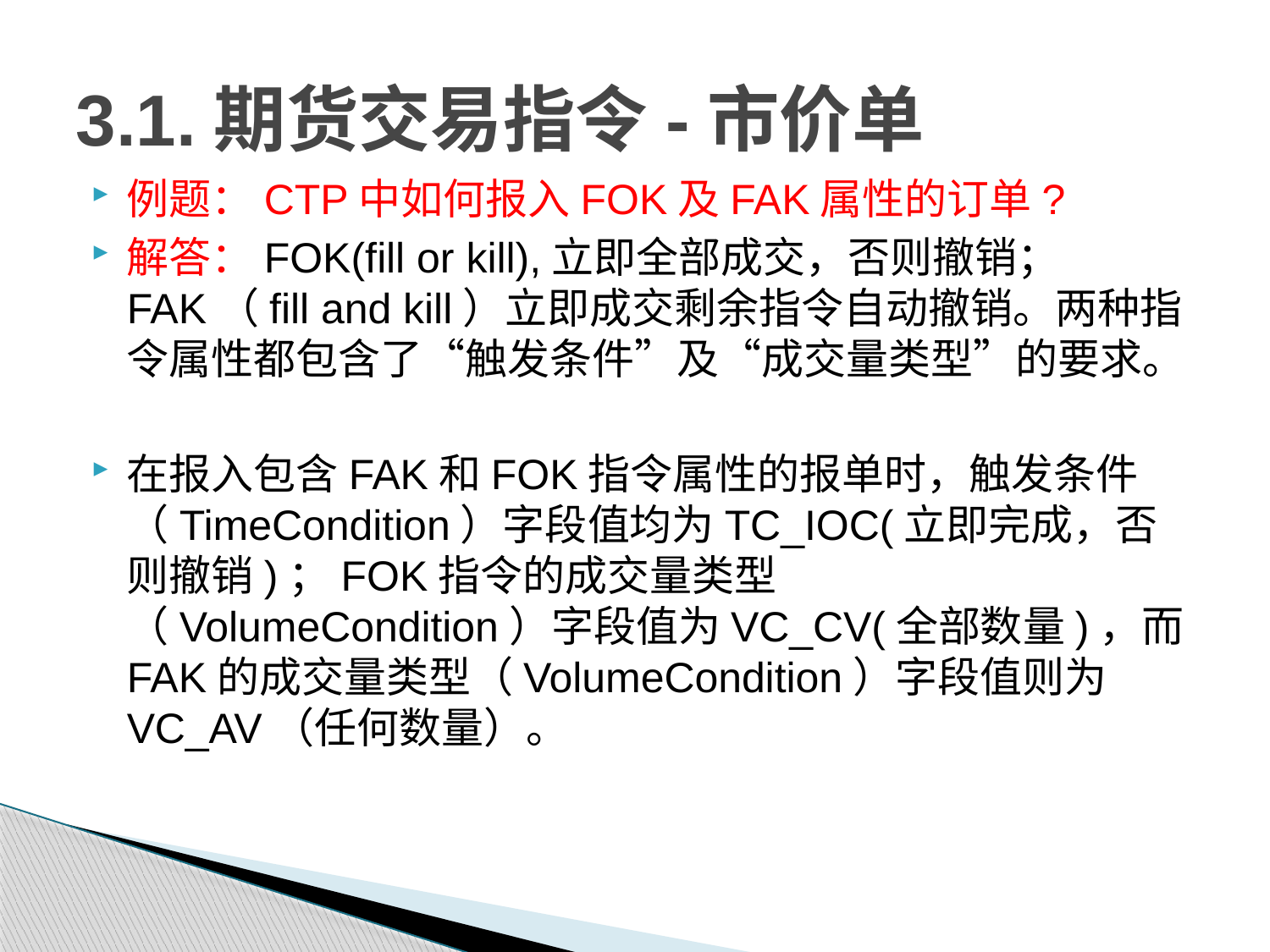

# 3.1.期货交易指令-市价单
例题：CTP中如何报入FOK及FAK属性的订单?
解答：FOK(fill or kill),立即全部成交，否则撤销；FAK（fill and kill）立即成交剩余指令自动撤销。两种指令属性都包含了“触发条件”及“成交量类型”的要求。

在报入包含FAK和FOK指令属性的报单时，触发条件（TimeCondition）字段值均为TC_IOC(立即完成，否则撤销)；FOK指令的成交量类型（VolumeCondition）字段值为VC_CV(全部数量)，而FAK的成交量类型（VolumeCondition）字段值则为VC_AV（任何数量）。